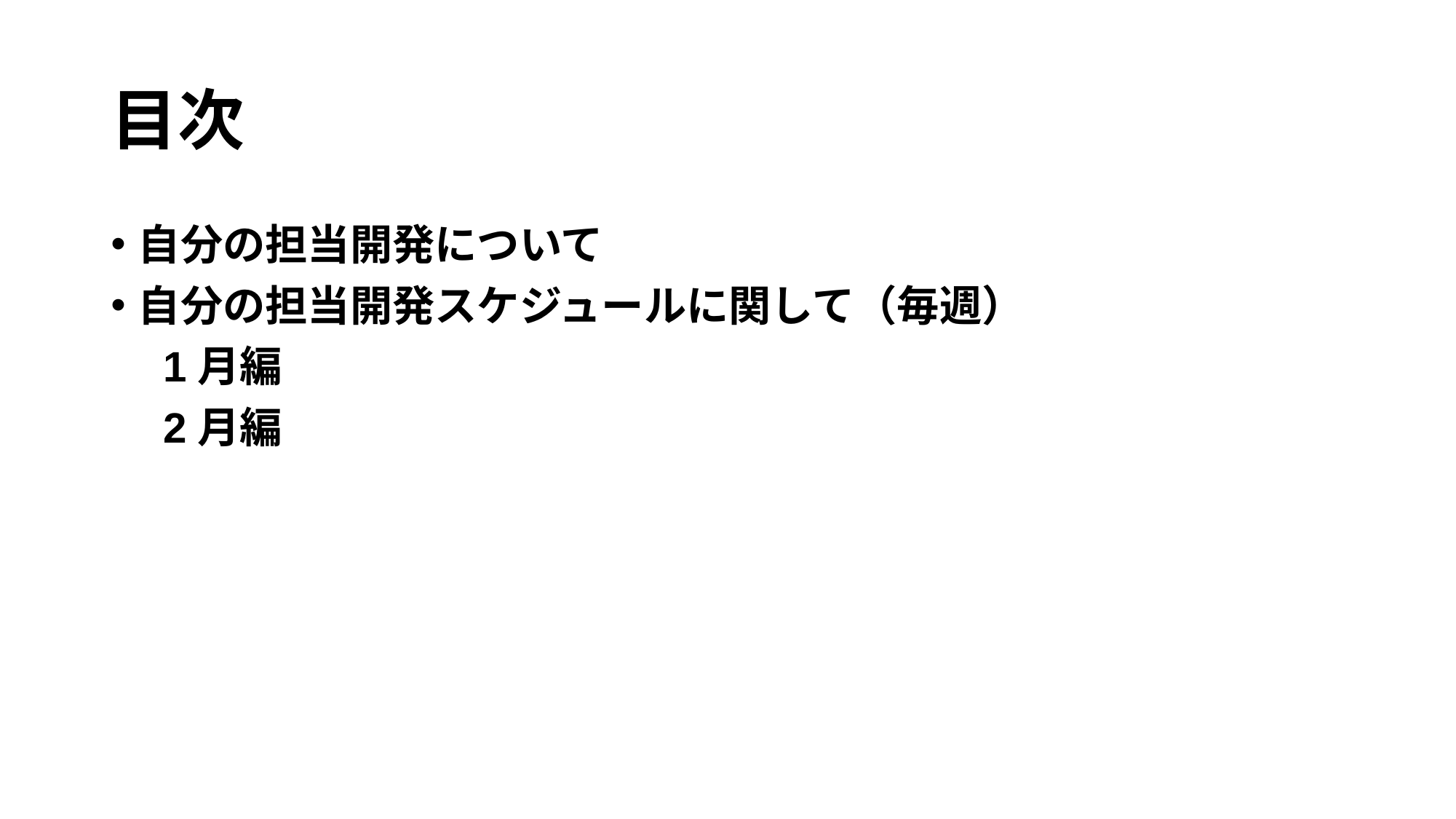

# 目次
自分の担当開発について
自分の担当開発スケジュールに関して（毎週）
　1月編
　2月編